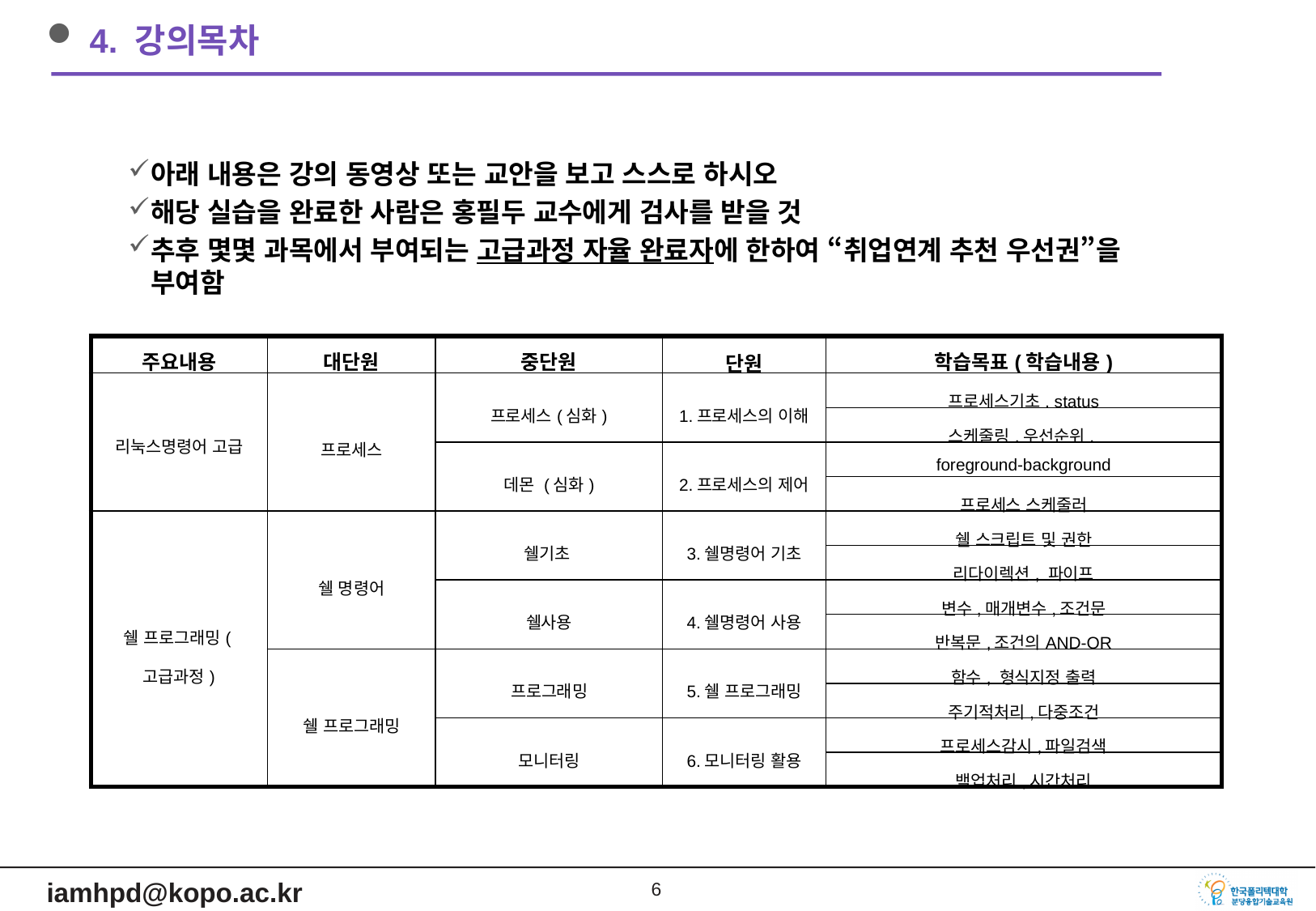

4. 강의목차
아래 내용은 강의 동영상 또는 교안을 보고 스스로 하시오
해당 실습을 완료한 사람은 홍필두 교수에게 검사를 받을 것
추후 몇몇 과목에서 부여되는 고급과정 자율 완료자에 한하여 “취업연계 추천 우선권”을 부여함
| 주요내용 | 대단원 | 중단원 | 단원 | 학습목표(학습내용) |
| --- | --- | --- | --- | --- |
| 리눅스명령어 고급 | 프로세스 | 프로세스(심화) | 1.프로세스의 이해 | 프로세스기초, status |
|  |  |  |  | 스케줄링,우선순위, |
|  |  | 데몬 (심화) | 2.프로세스의 제어 | foreground-background |
|  |  |  |  | 프로세스 스케줄러 |
| 쉘 프로그래밍(고급과정) | 쉘 명령어 | 쉘기초 | 3.쉘명령어 기초 | 쉘 스크립트 및 권한 |
|  |  |  |  | 리다이렉션, 파이프 |
|  |  | 쉘사용 | 4.쉘명령어 사용 | 변수,매개변수,조건문 |
|  |  |  |  | 반복문,조건의AND-OR |
|  | 쉘 프로그래밍 | 프로그래밍 | 5.쉘 프로그래밍 | 함수, 형식지정 출력 |
|  |  |  |  | 주기적처리,다중조건 |
|  |  | 모니터링 | 6.모니터링 활용 | 프로세스감시,파일검색 |
|  |  |  |  | 백업처리,시간처리 |
6